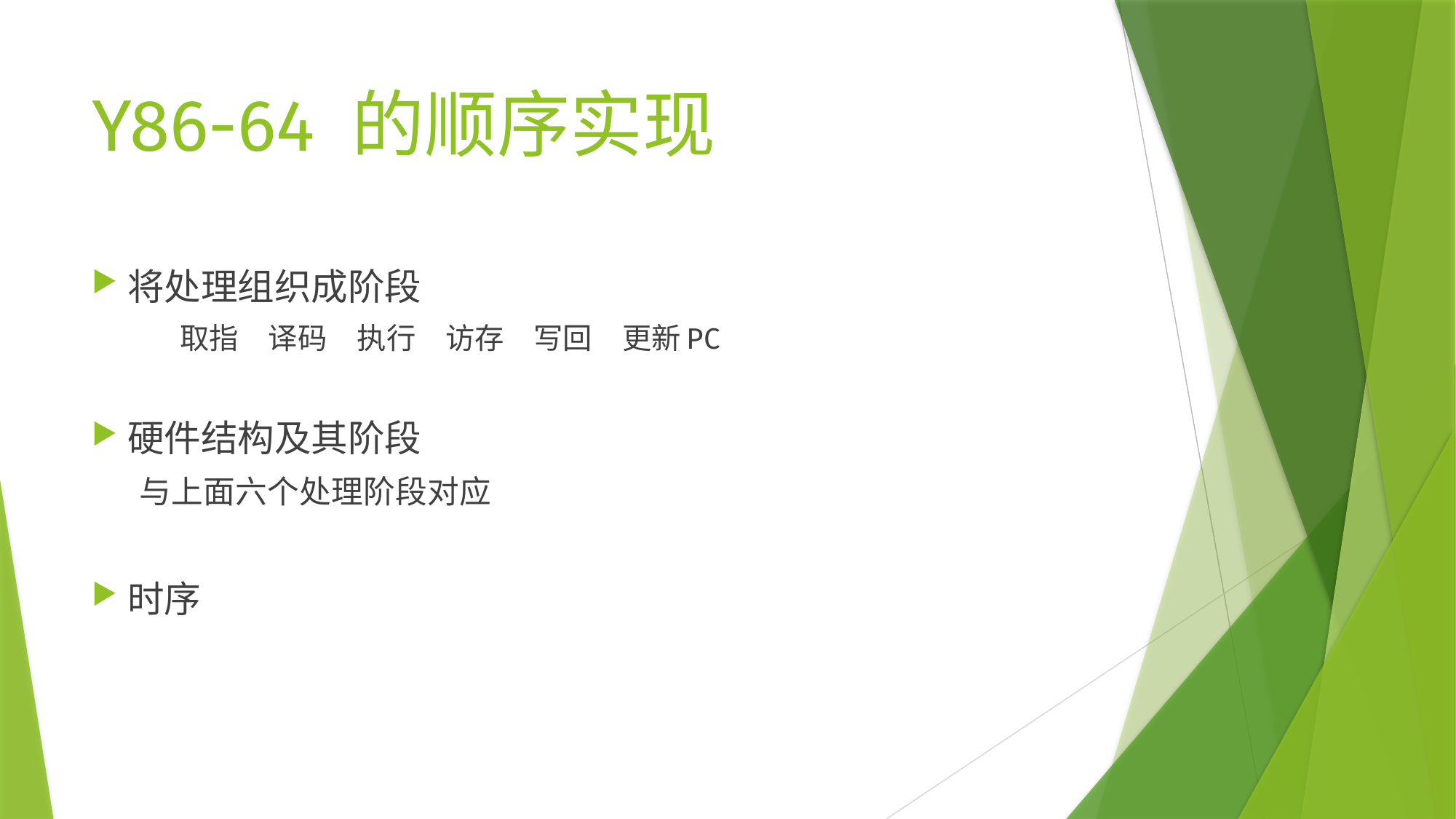

# Y86-64 的顺序实现
将处理组织成阶段
	取指	译码	执行	访存	写回	更新PC

硬件结构及其阶段
与上面六个处理阶段对应

时序